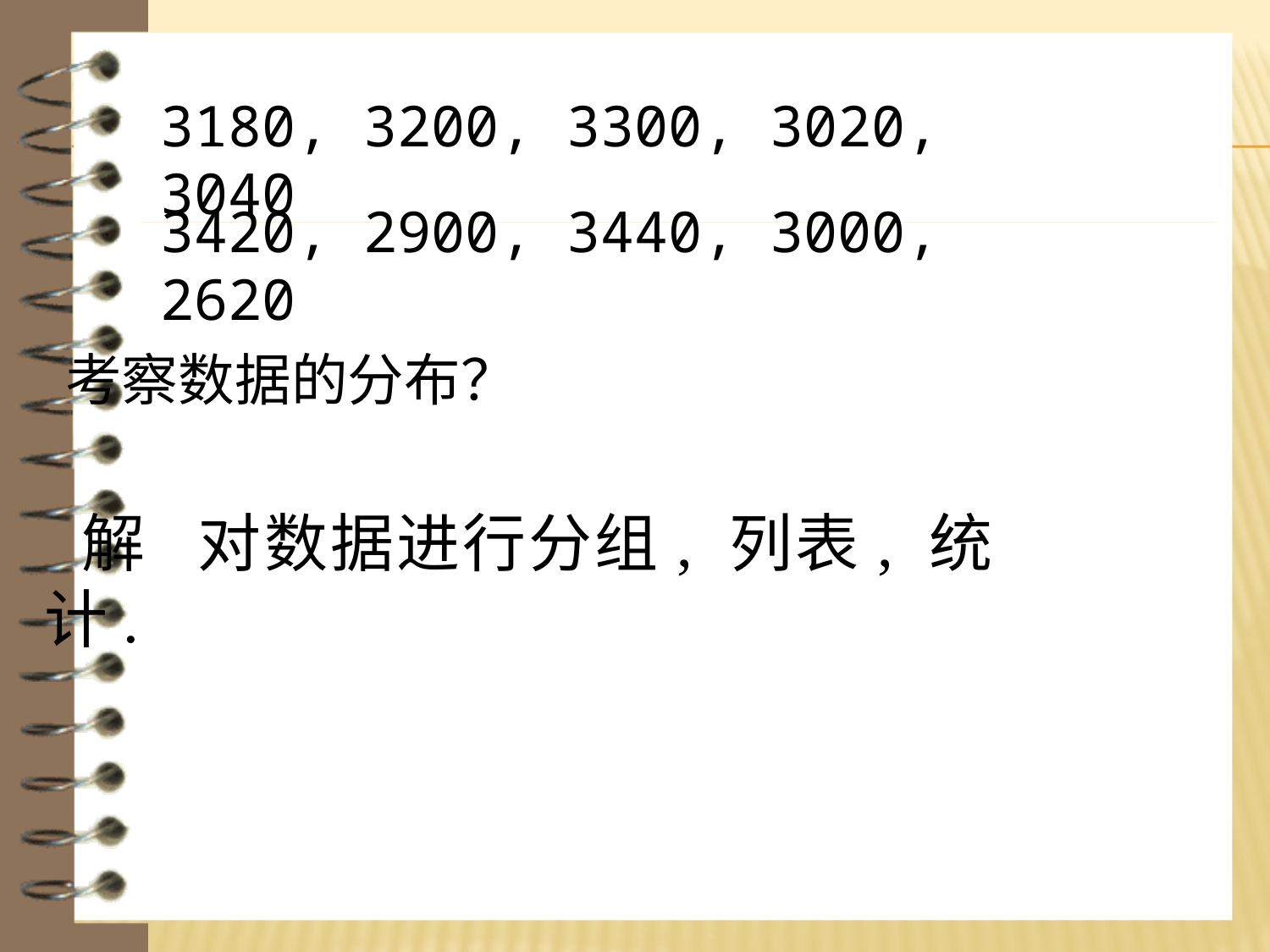

3180, 3200, 3300, 3020, 3040
3420, 2900, 3440, 3000, 2620
考察数据的分布？
解   对数据进行分组, 列表, 统计.